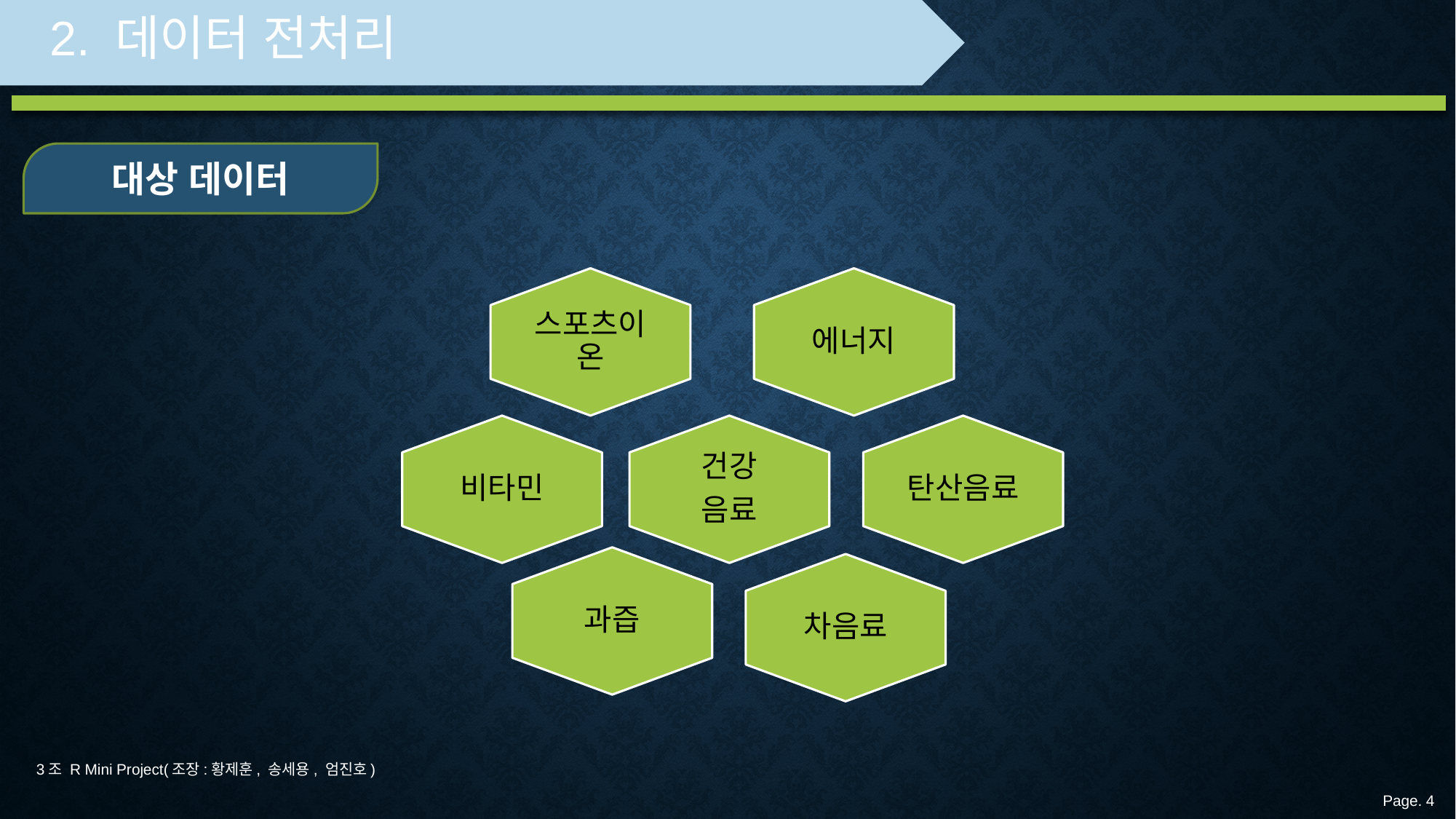

2. 데이터 전처리
대상 데이터
차음료

스포츠이온
에너지
건강
음료
비타민
과즙
탄산음료
3조 R Mini Project(조장:황제훈, 송세용, 엄진호)
Page. 4